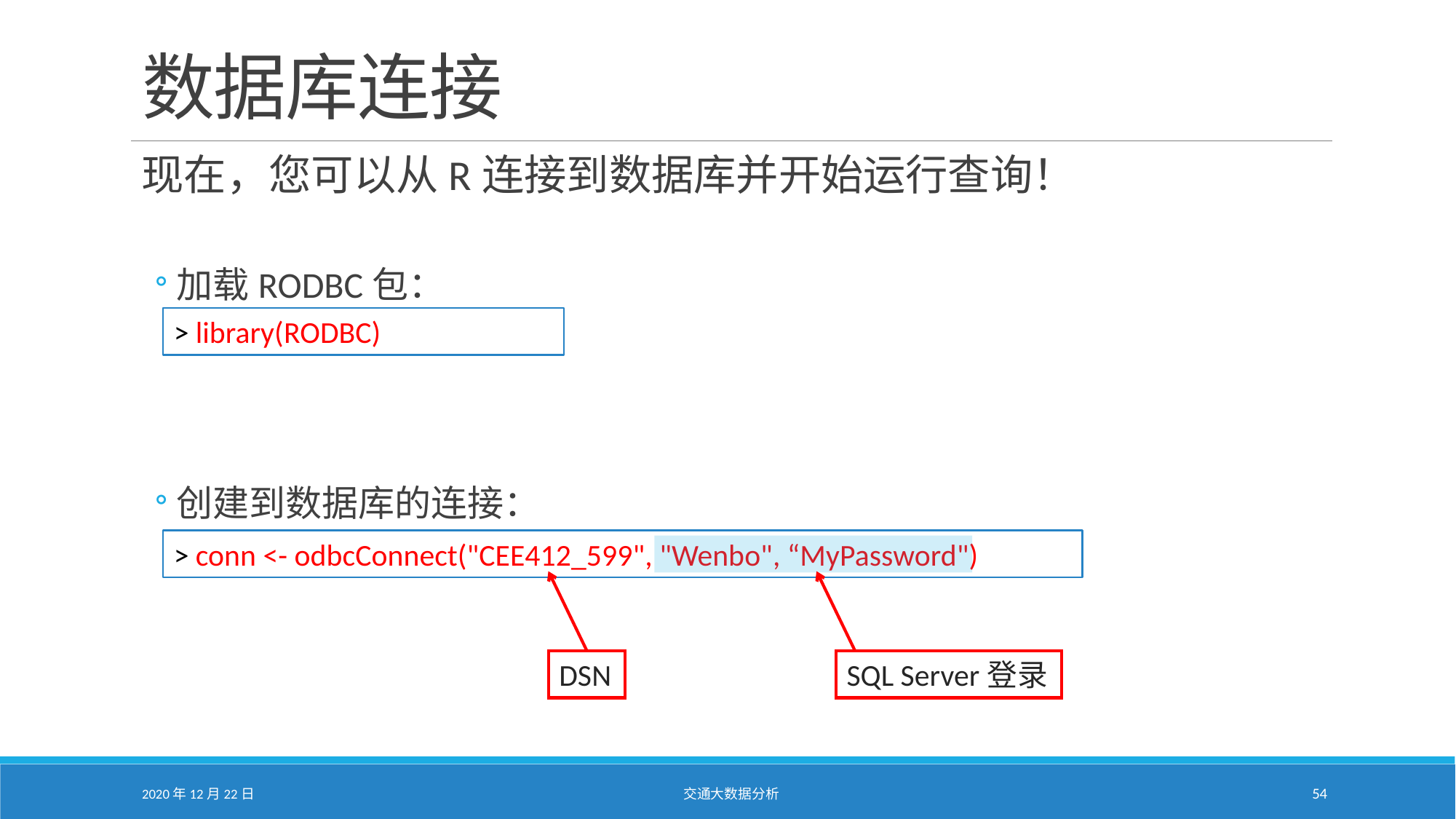

# 数据库连接
现在，您可以从R连接到数据库并开始运行查询！

加载RODBC包：

创建到数据库的连接：
> library(RODBC)
> conn <- odbcConnect("CEE412_599", "Wenbo", “MyPassword")

DSN
SQL Server登录
2020年12月22日
交通大数据分析
54